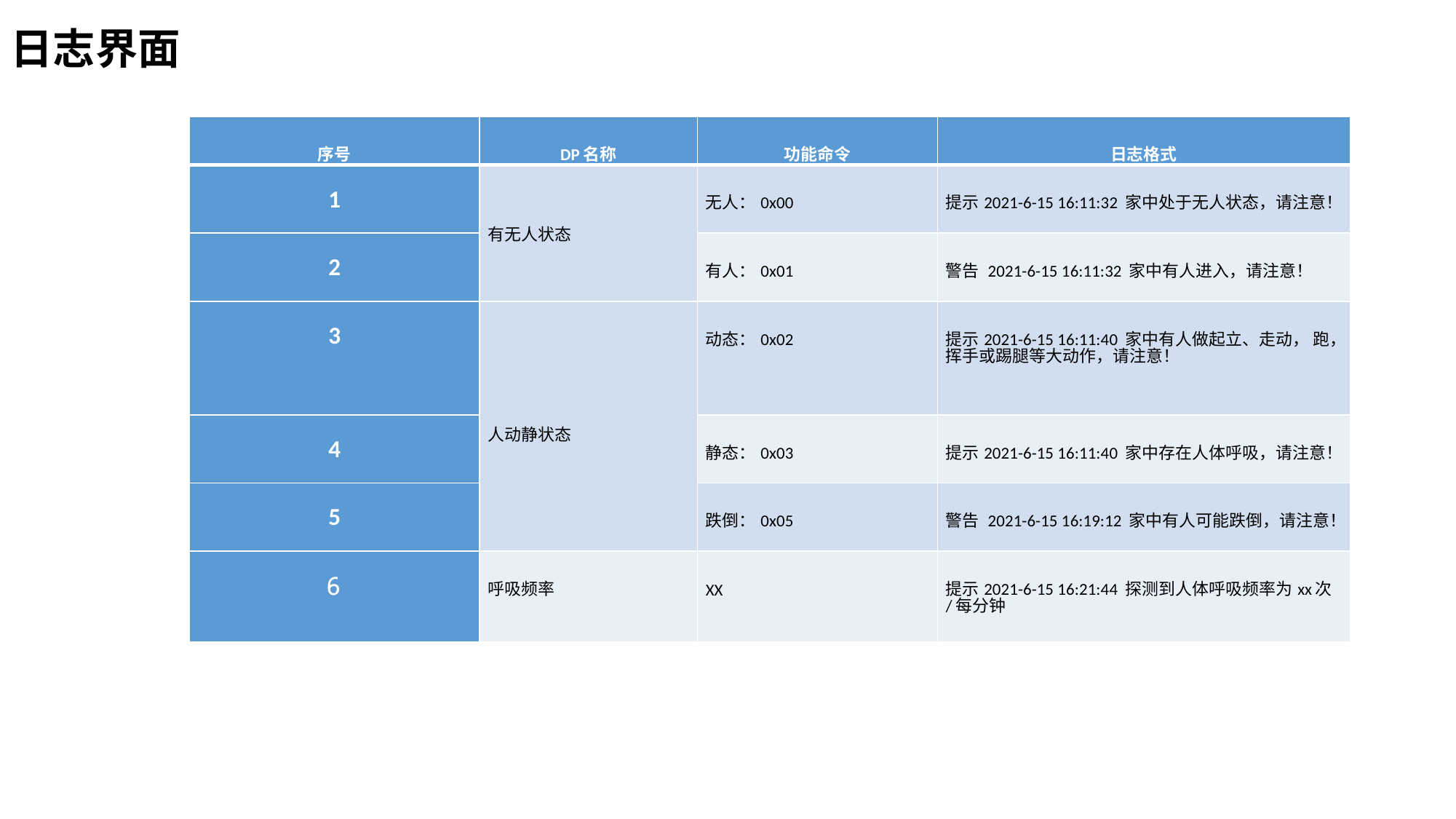

日志界面
| 序号 | DP名称 | 功能命令 | 日志格式 |
| --- | --- | --- | --- |
| 1 | 有无人状态 | 无人：0x00 | 提示2021-6-15 16:11:32 家中处于无人状态，请注意！ |
| 2 |  | 有人：0x01 | 警告 2021-6-15 16:11:32 家中有人进入，请注意！ |
| 3 | 人动静状态 | 动态：0x02 | 提示2021-6-15 16:11:40 家中有人做起立、走动， 跑，挥手或踢腿等大动作，请注意！ |
| 4 |  | 静态：0x03 | 提示2021-6-15 16:11:40 家中存在人体呼吸，请注意！ |
| 5 |  | 跌倒：0x05 | 警告 2021-6-15 16:19:12 家中有人可能跌倒，请注意！ |
| 6 | 呼吸频率 | XX | 提示2021-6-15 16:21:44 探测到人体呼吸频率为xx次/每分钟 |